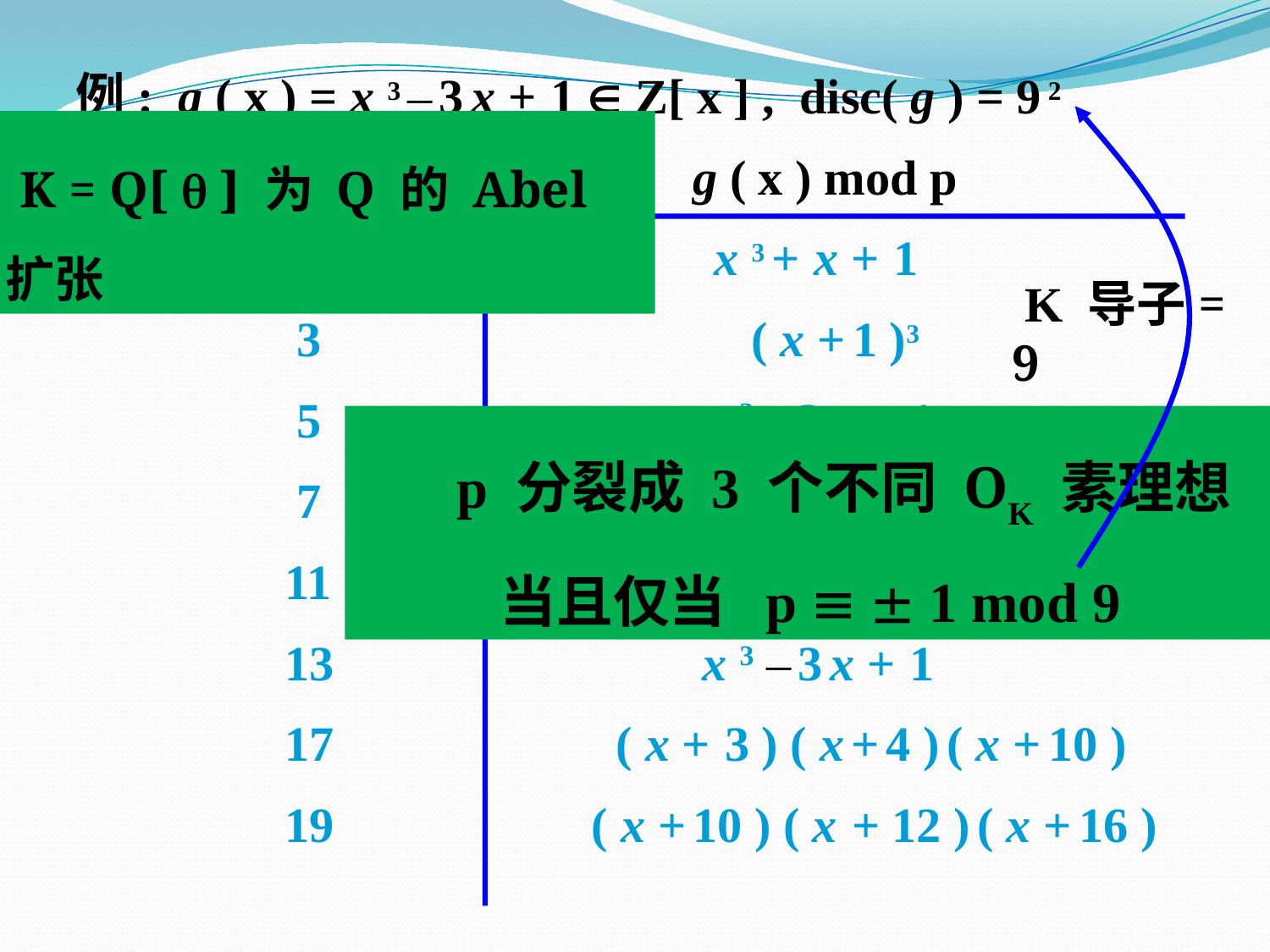

例:  g ( x ) = x 3 – 3 x +  1 ∈ Z[ x ] ,  disc( g ) = 9 2
                  p                              g ( x ) mod p
                  2                                x 3 +  x +  1
                  3                                   ( x + 1 )3
                  5                               x 3 – 3 x +  1
                  7                               x 3 – 3 x +  1
                 11                              x 3 – 3 x +  1
                 13                              x 3 – 3 x +  1
                 17                       ( x +  3 ) ( x + 4 ) ( x + 10 )
                 19                     ( x + 10 ) ( x  + 12 ) ( x + 16 )

 K = Q[ θ ] 为 Q 的 Abel 扩张

 K 导子= 9
       p 分裂成 3 个不同 OK 素理想
          当且仅当  p ≡ ± 1 mod 9